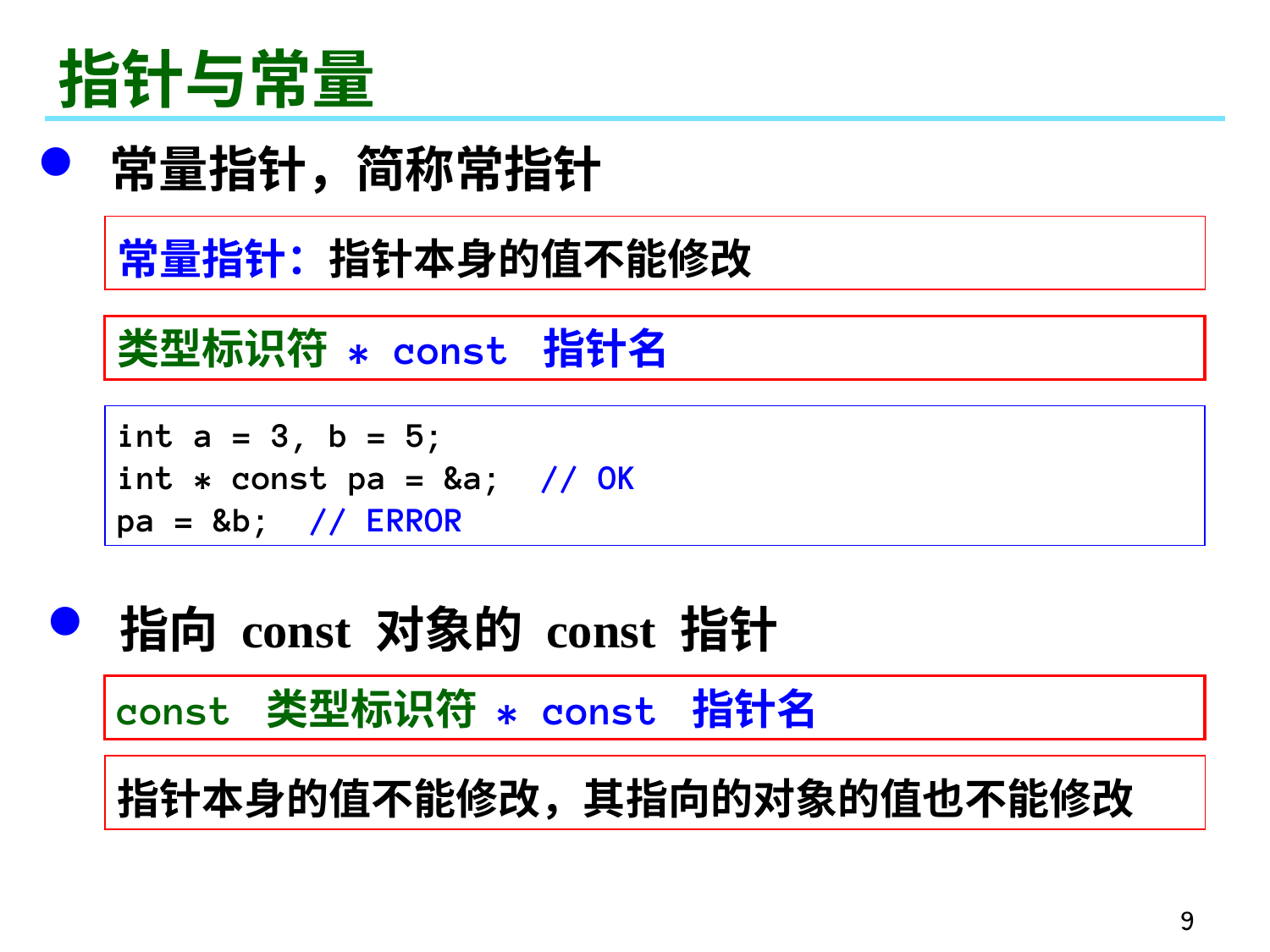

# 指针与常量
 常量指针，简称常指针
常量指针：指针本身的值不能修改
类型标识符 * const 指针名
int a = 3, b = 5;
int * const pa = &a;  // OK
pa = &b;  // ERROR
 指向 const 对象的 const 指针
const 类型标识符 * const 指针名
指针本身的值不能修改，其指向的对象的值也不能修改
9